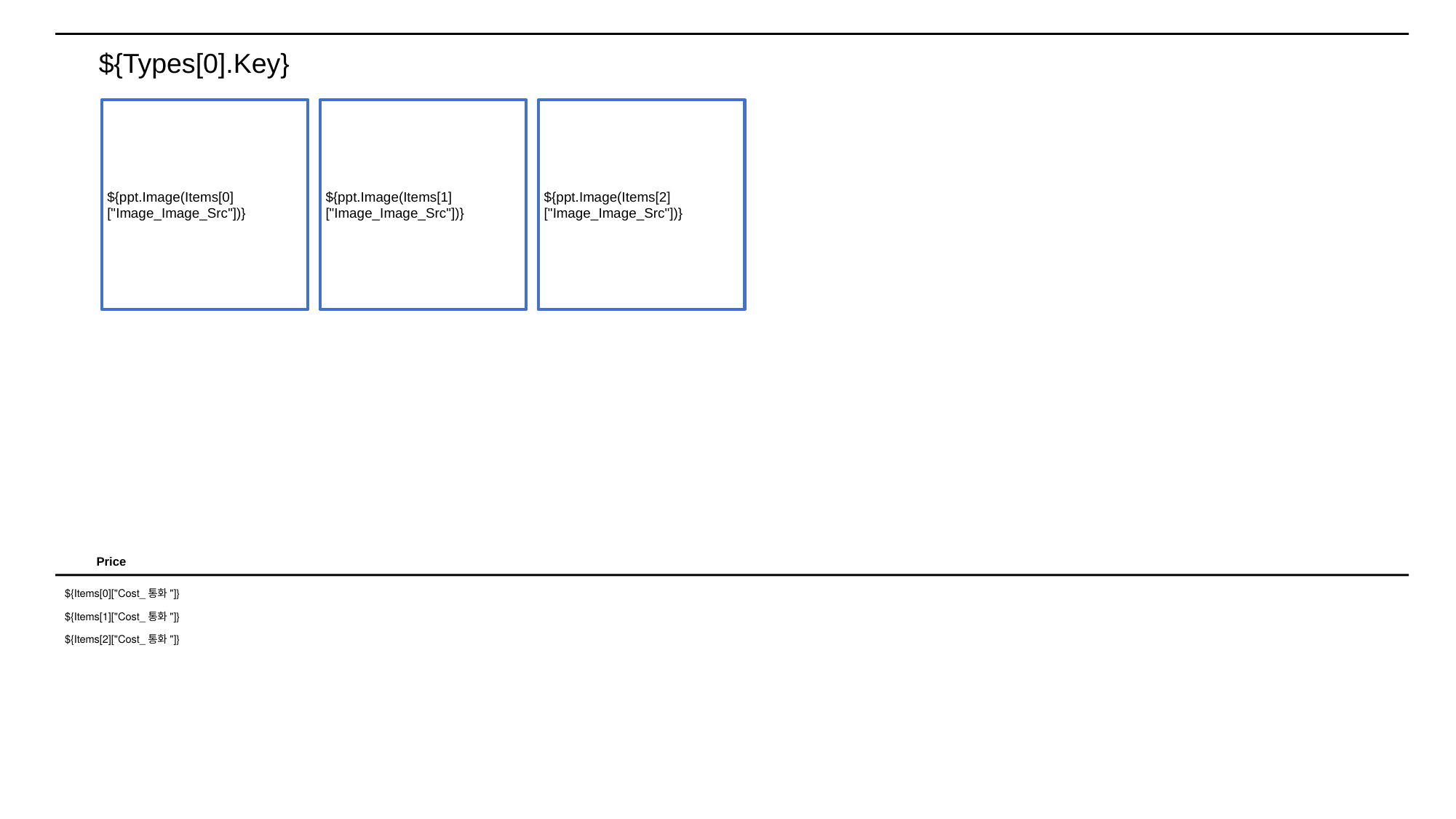

${Types[0].Key}
${ppt.Image(Items[0]["Image_Image_Src"])}
${ppt.Image(Items[1]["Image_Image_Src"])}
${ppt.Image(Items[2]["Image_Image_Src"])}
Price

${Items[0]["Cost_통화"]}
${Items[1]["Cost_통화"]}
${Items[2]["Cost_통화"]}